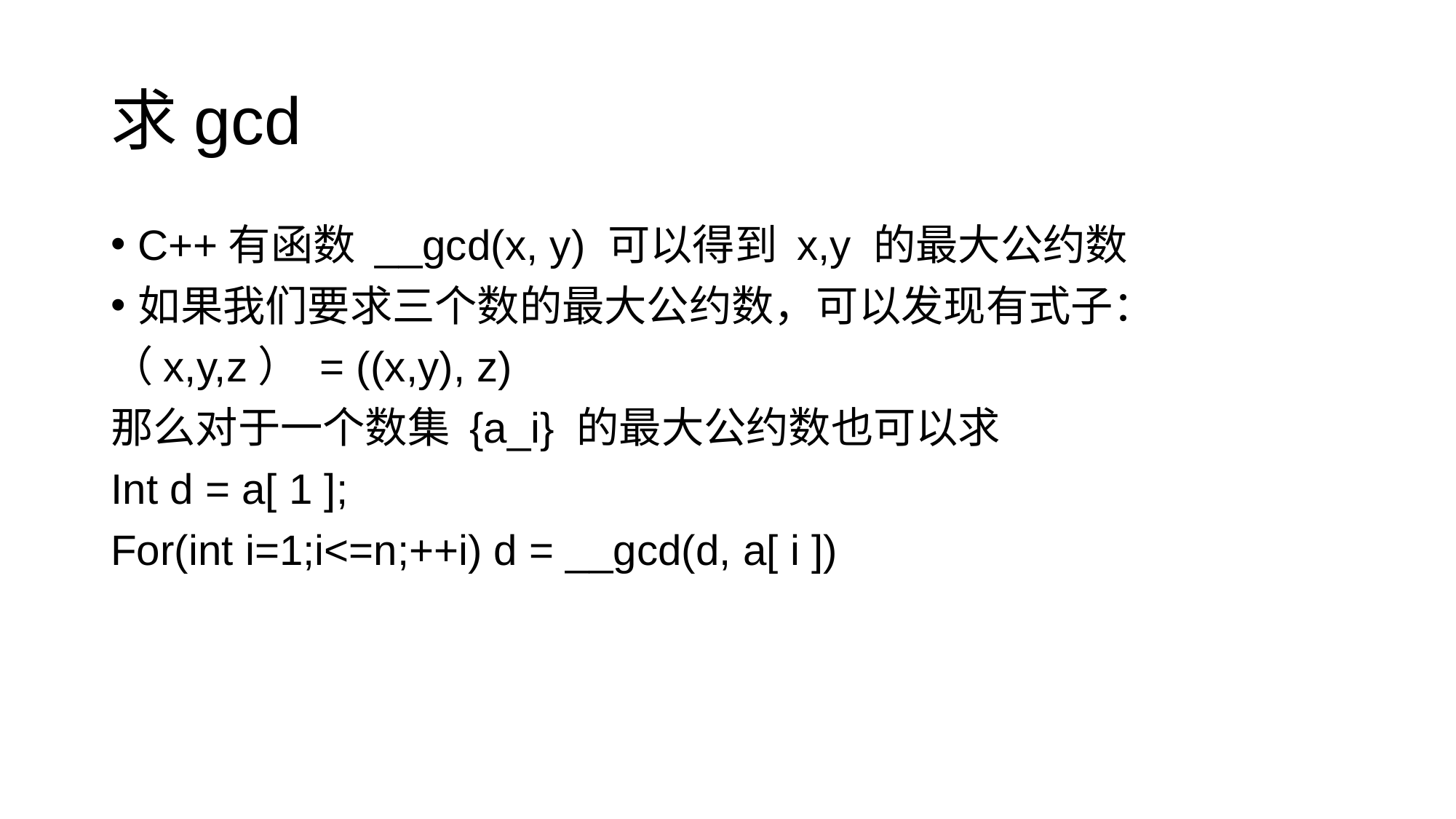

# 求gcd
C++有函数 __gcd(x, y) 可以得到 x,y 的最大公约数
如果我们要求三个数的最大公约数，可以发现有式子：
（x,y,z） = ((x,y), z)
那么对于一个数集 {a_i} 的最大公约数也可以求
Int d = a[ 1 ];
For(int i=1;i<=n;++i) d = __gcd(d, a[ i ])